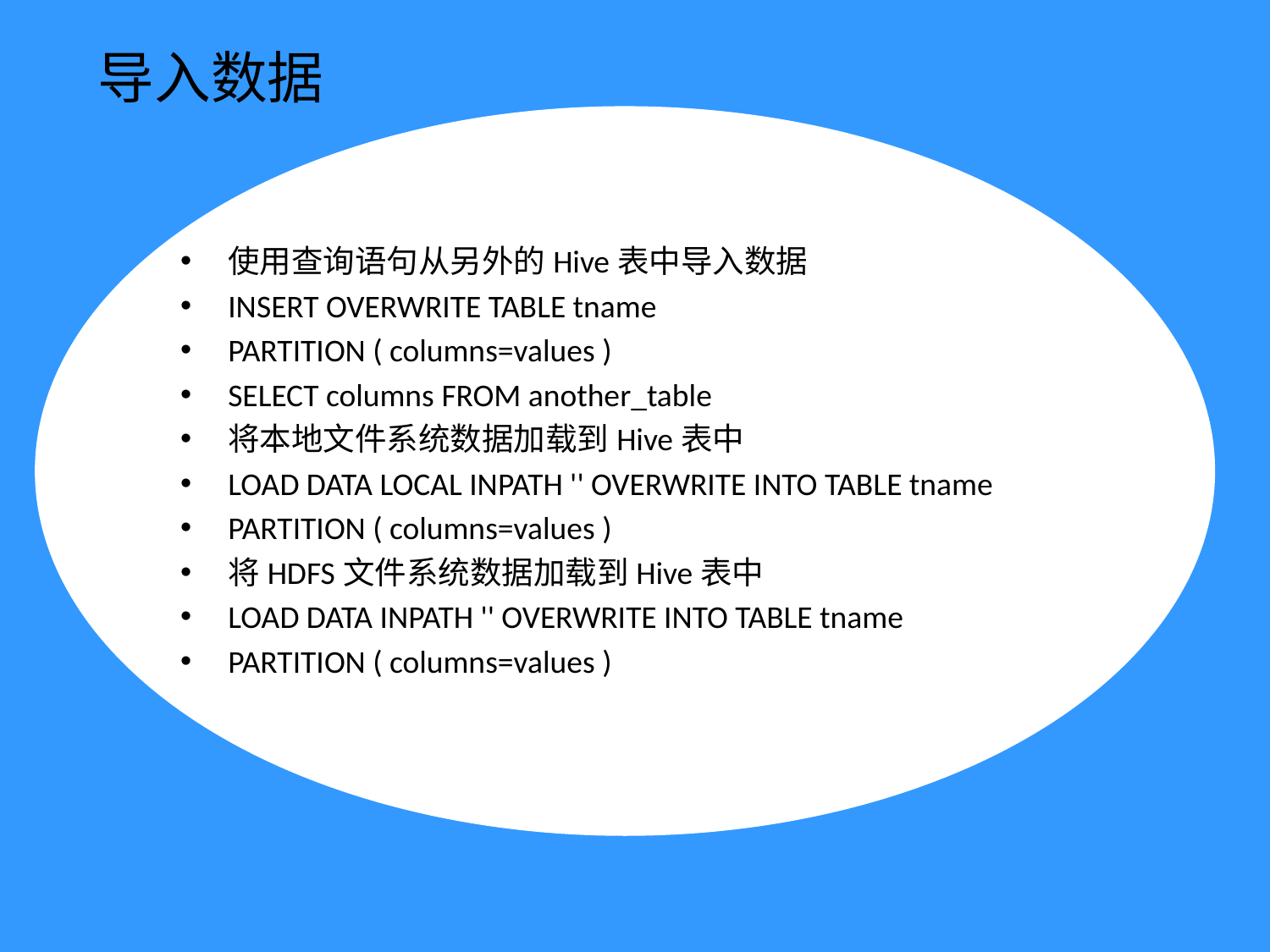

# 导入数据
使用查询语句从另外的Hive表中导入数据
INSERT OVERWRITE TABLE tname
PARTITION ( columns=values )
SELECT columns FROM another_table
将本地文件系统数据加载到Hive表中
LOAD DATA LOCAL INPATH '' OVERWRITE INTO TABLE tname
PARTITION ( columns=values )
将HDFS文件系统数据加载到Hive表中
LOAD DATA INPATH '' OVERWRITE INTO TABLE tname
PARTITION ( columns=values )